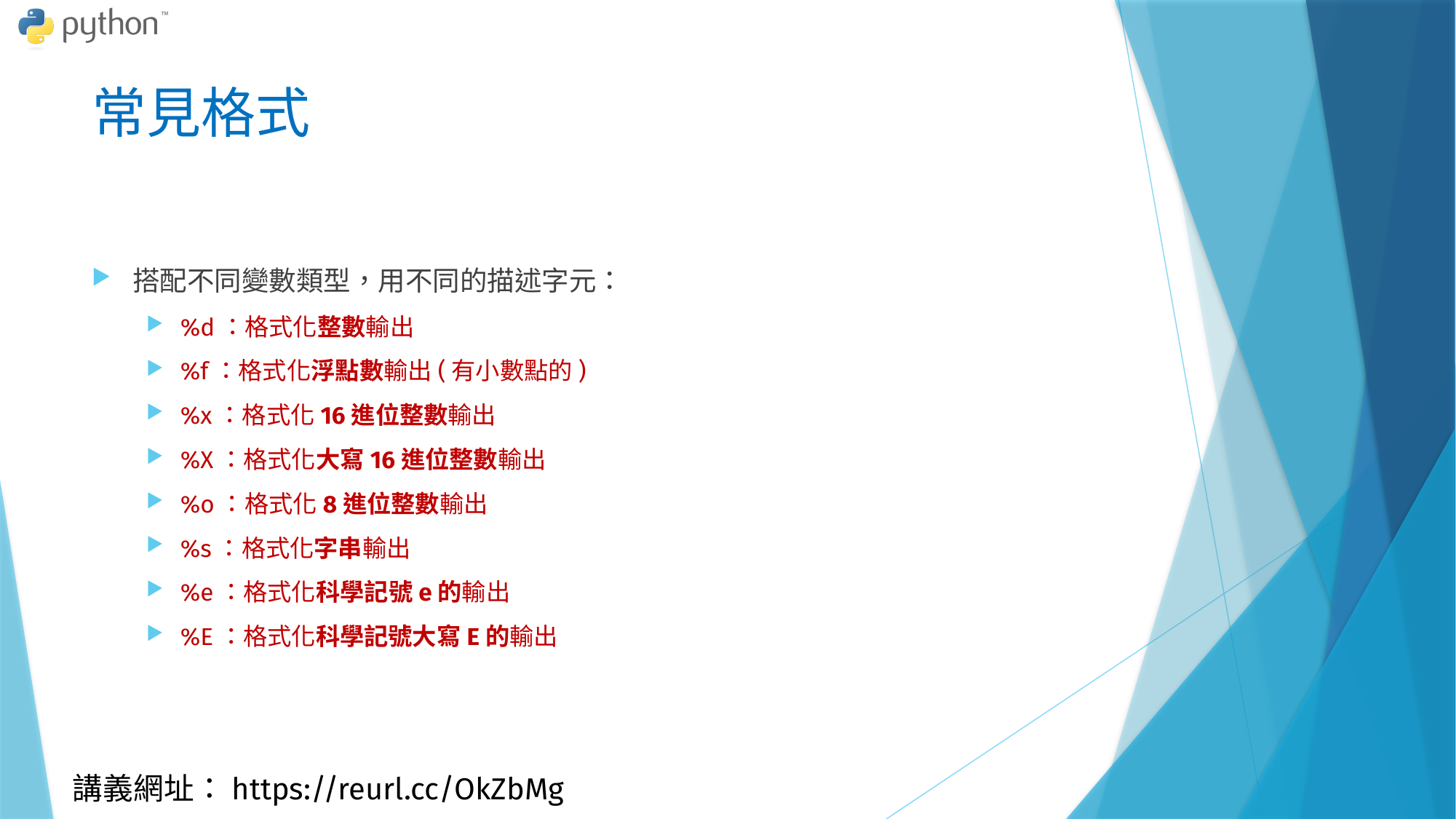

# 常見格式
搭配不同變數類型，用不同的描述字元：
%d：格式化整數輸出
%f：格式化浮點數輸出(有小數點的)
%x：格式化16進位整數輸出
%X：格式化大寫16進位整數輸出
%o：格式化8進位整數輸出
%s：格式化字串輸出
%e：格式化科學記號e的輸出
%E：格式化科學記號大寫E的輸出